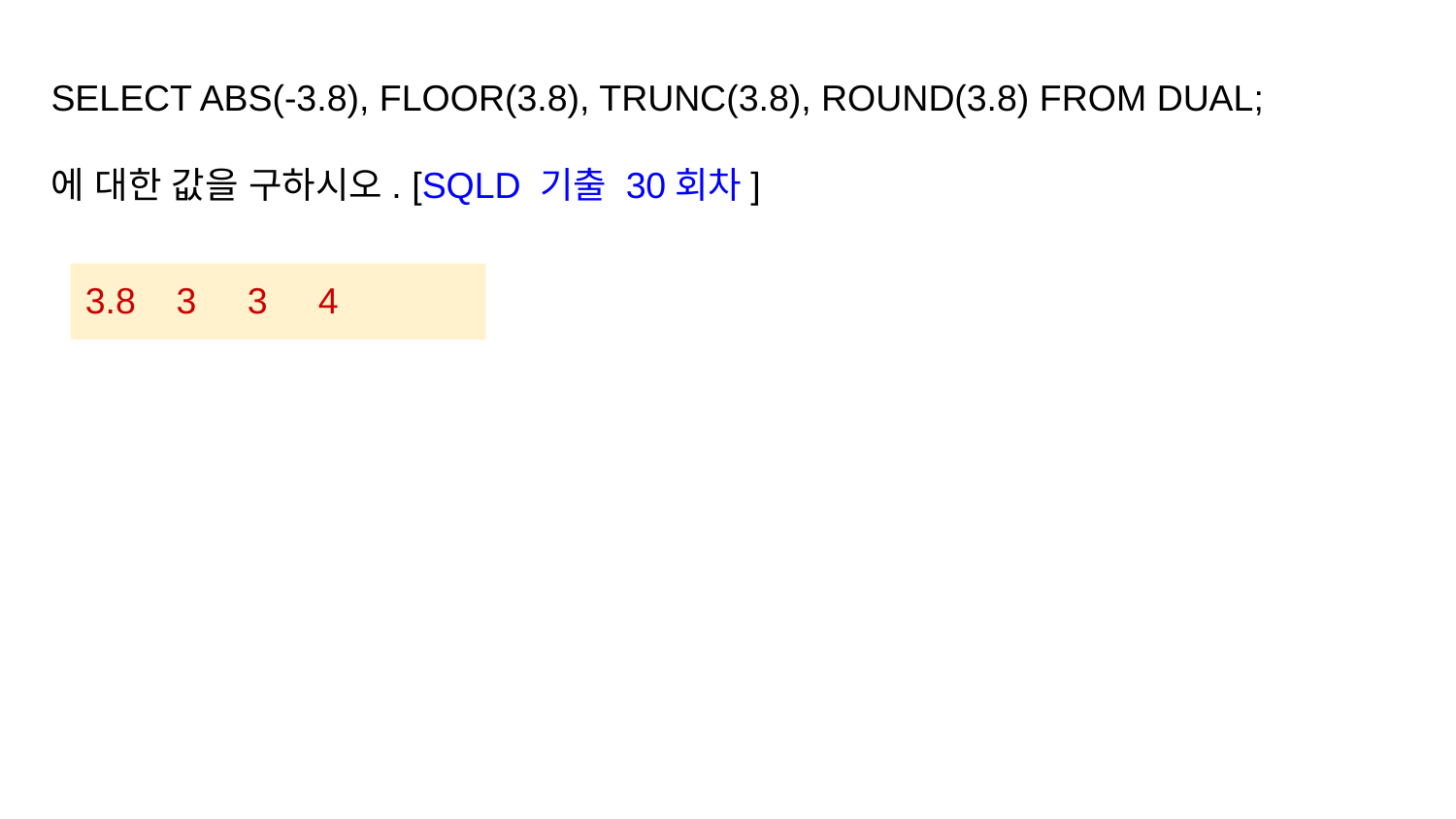

SELECT ABS(-3.8), FLOOR(3.8), TRUNC(3.8), ROUND(3.8) FROM DUAL;
에 대한 값을 구하시오. [SQLD 기출 30회차]
3.8    3     3     4